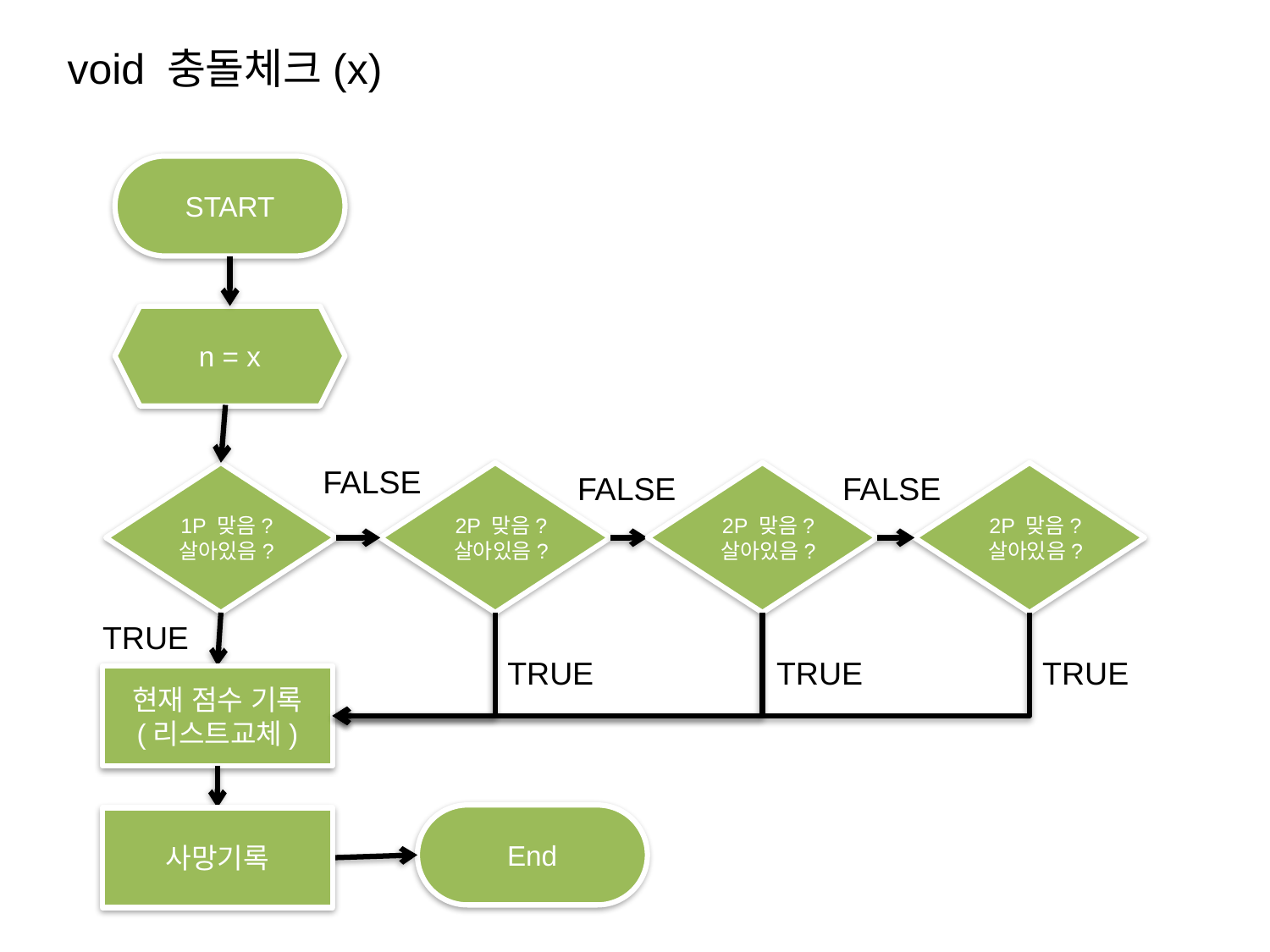

void 충돌체크(x)
START
n = x
FALSE
1P 맞음?
살아있음?
2P 맞음?
살아있음?
FALSE
2P 맞음?
살아있음?
FALSE
2P 맞음?
살아있음?
TRUE
TRUE
TRUE
TRUE
현재 점수 기록
(리스트교체)
End
사망기록